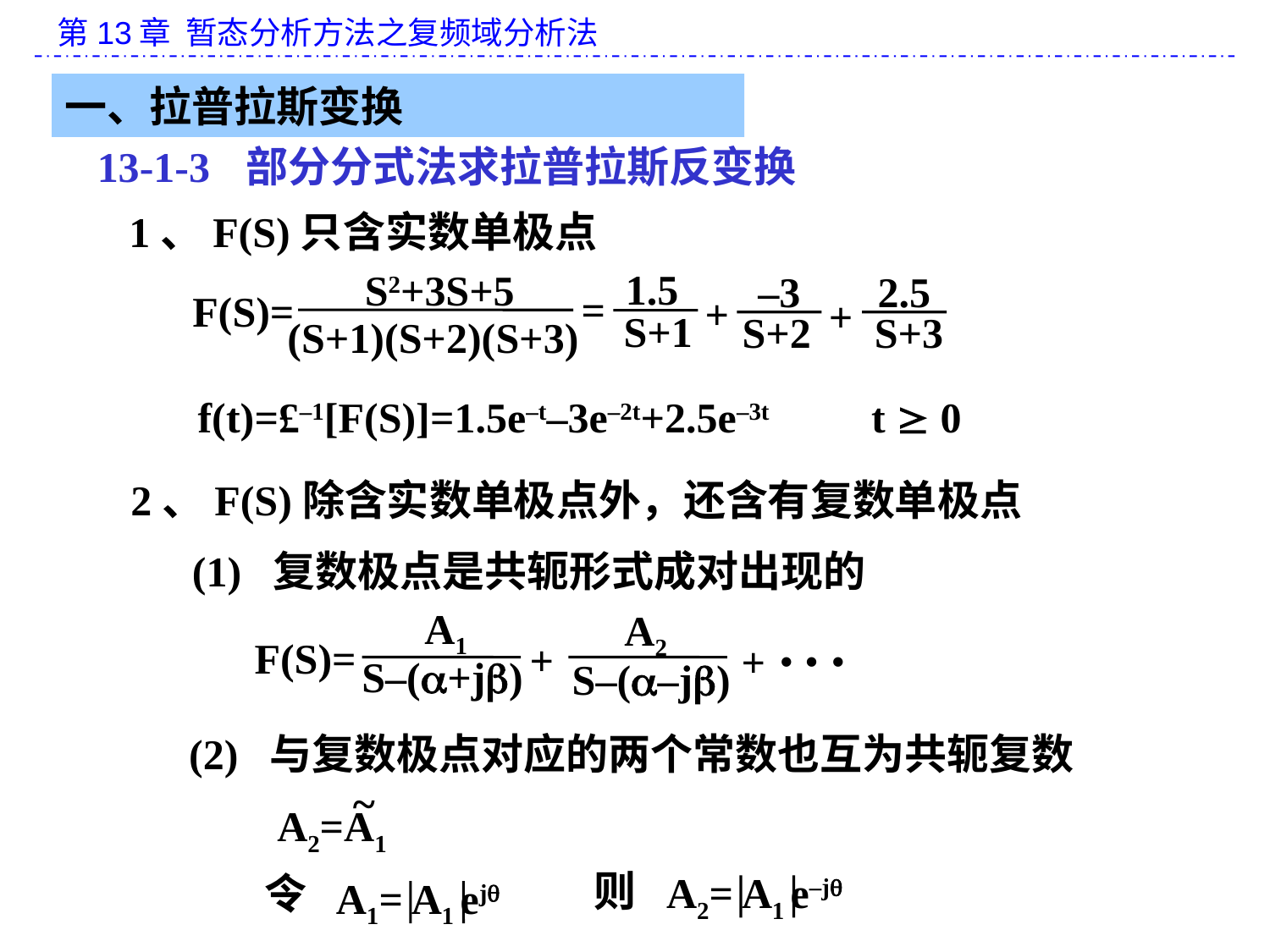

一、拉普拉斯变换
13-1-3 部分分式法求拉普拉斯反变换
1、F(S)只含实数单极点
1.5
S2+3S+5
F(S)=
(S+1)(S+2)(S+3)

–3
2.5
=
+
+
S+1
S+2
S+3

f(t)=£–1[F(S)]=1.5e–t–3e–2t+2.5e–3t             t ≥ 0
2、F(S)除含实数单极点外，还含有复数单极点
(1)  复数极点是共轭形式成对出现的
A1
F(S)=
+
S–(α+jβ)

A2
+
•
•
•
S–(α–jβ)

(2)  与复数极点对应的两个常数也互为共轭复数
~
A2=A1
则
A2= A1 e–jθ

令
A1= A1 ejθ